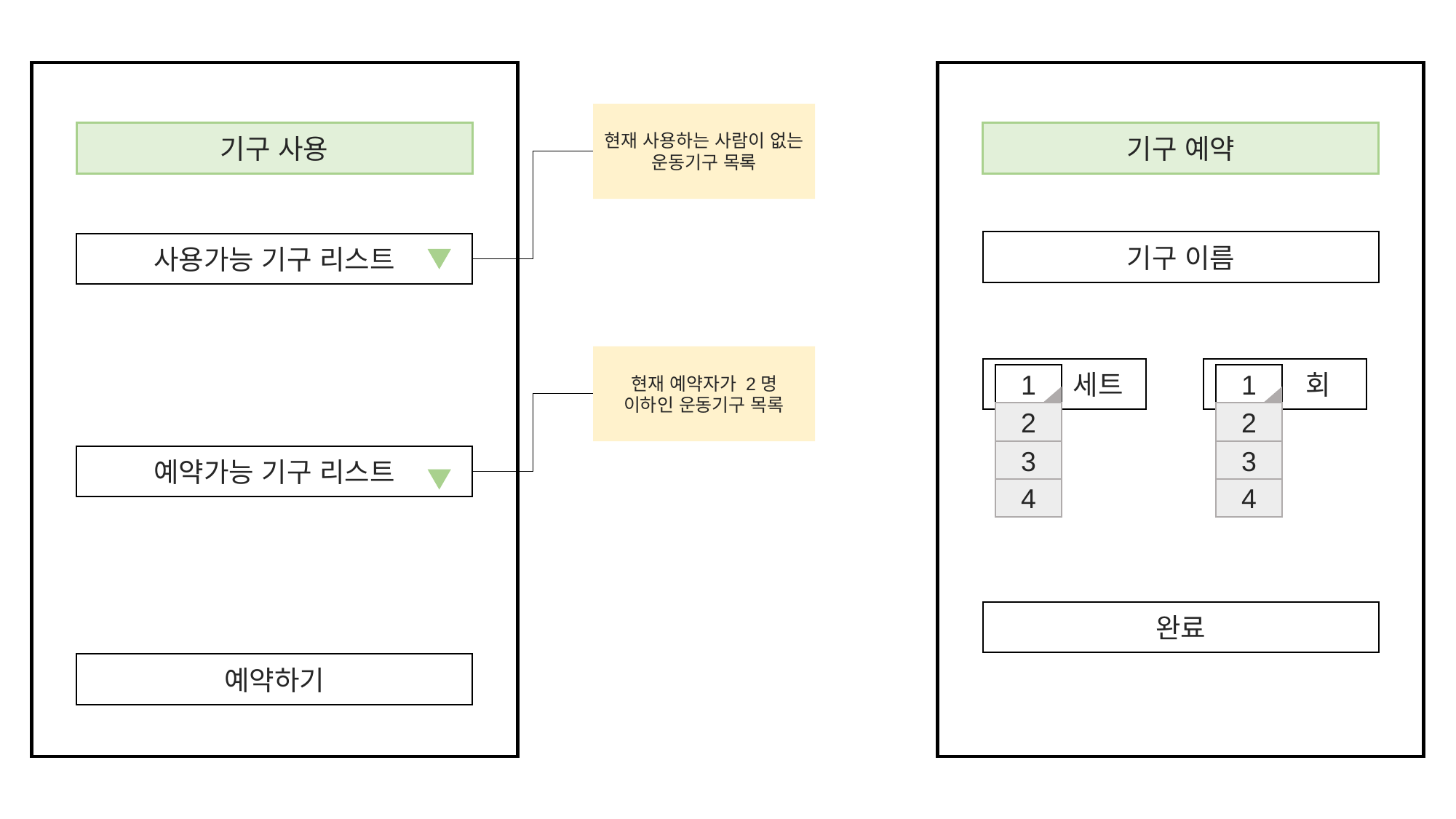

현재 사용하는 사람이 없는 운동기구 목록
기구 사용
기구 예약
기구 이름
사용가능 기구 리스트

현재 예약자가 2명 이하인 운동기구 목록
        세트
        회
1
1

2
2
3
3
예약가능 기구 리스트

4
4
완료
예약하기